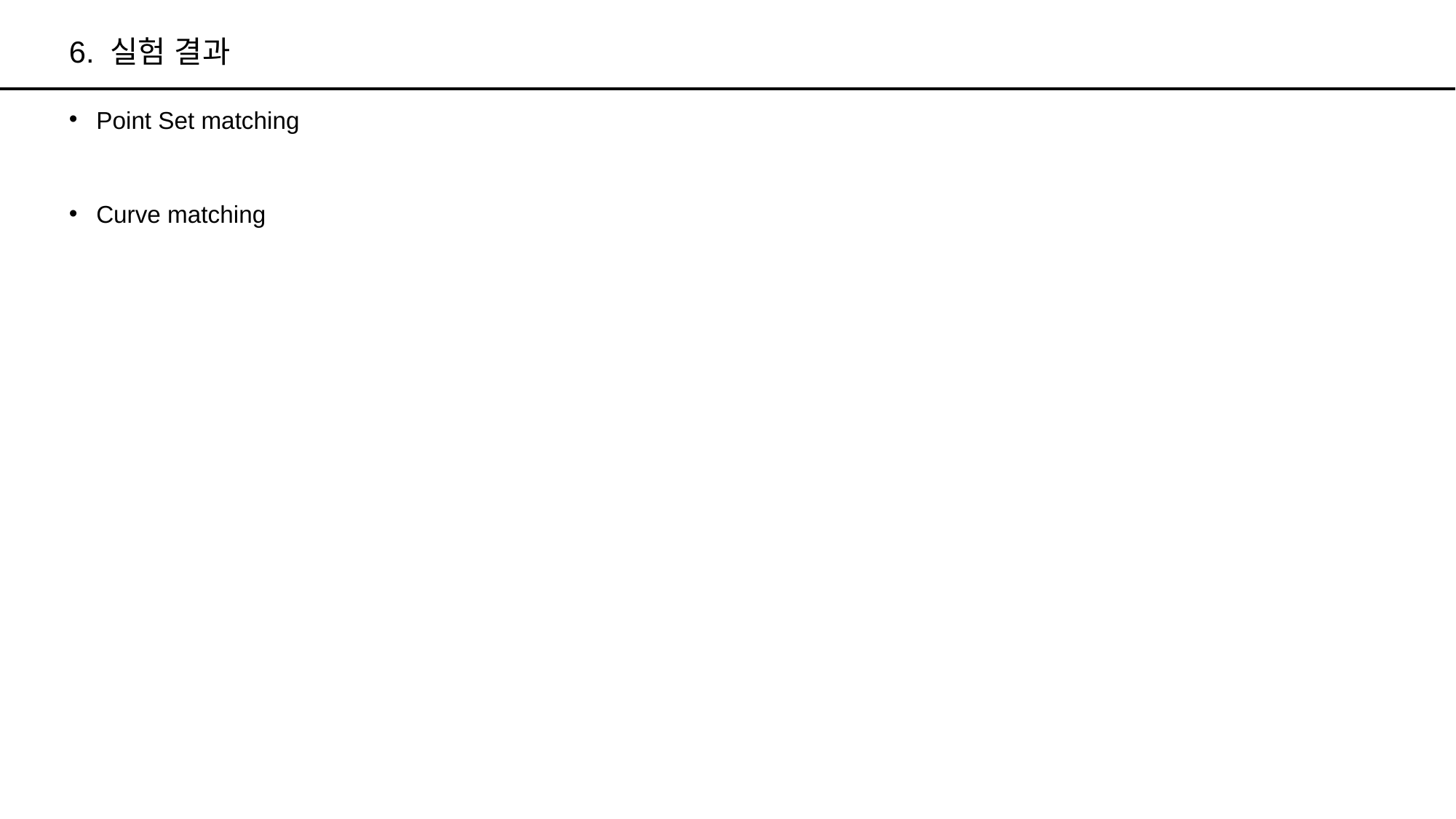

# 6. 실험 결과
Point Set matching

Curve matching